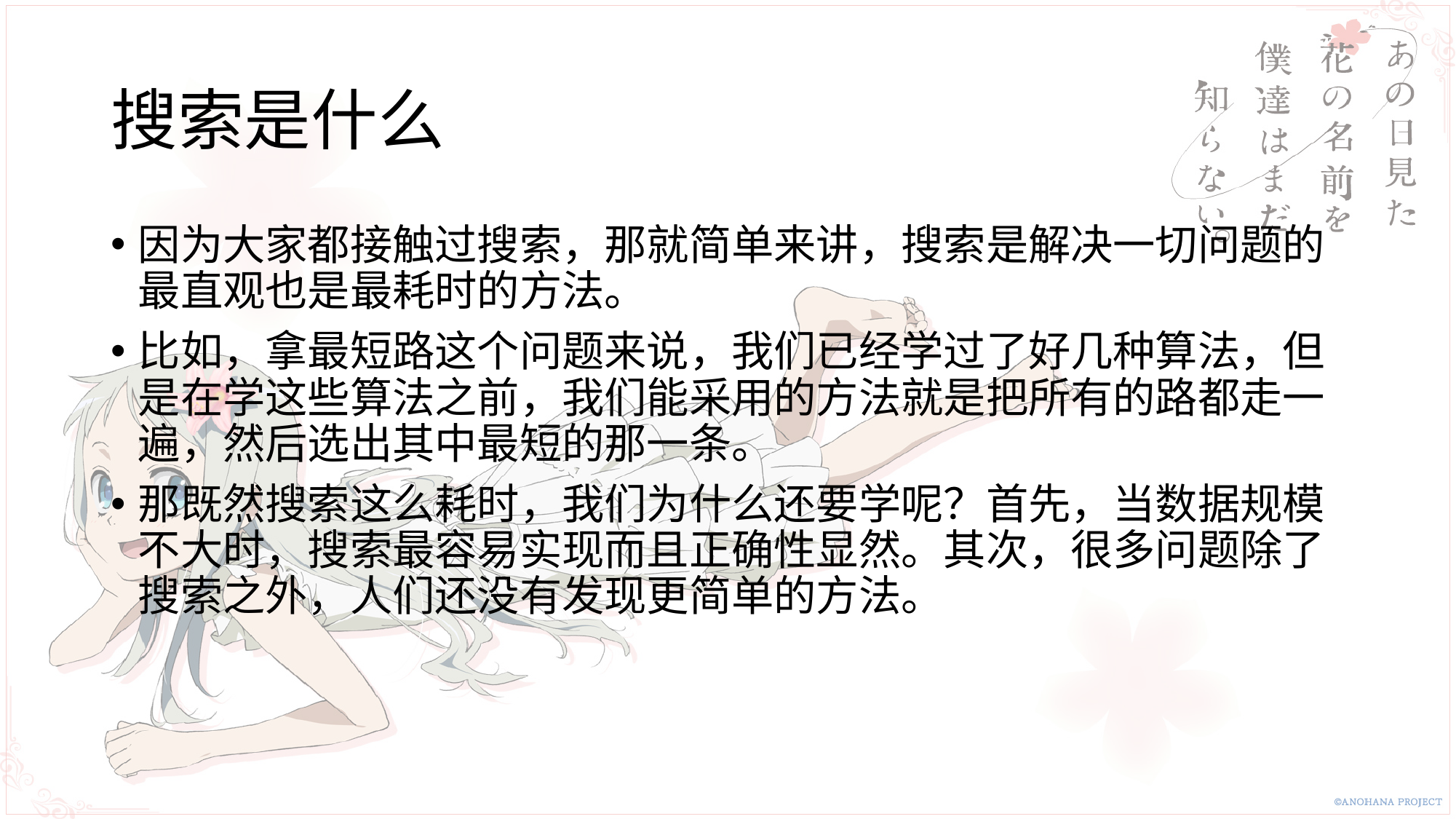

# 搜索是什么
因为大家都接触过搜索，那就简单来讲，搜索是解决一切问题的最直观也是最耗时的方法。
比如，拿最短路这个问题来说，我们已经学过了好几种算法，但是在学这些算法之前，我们能采用的方法就是把所有的路都走一遍，然后选出其中最短的那一条。
那既然搜索这么耗时，我们为什么还要学呢？首先，当数据规模不大时，搜索最容易实现而且正确性显然。其次，很多问题除了搜索之外，人们还没有发现更简单的方法。